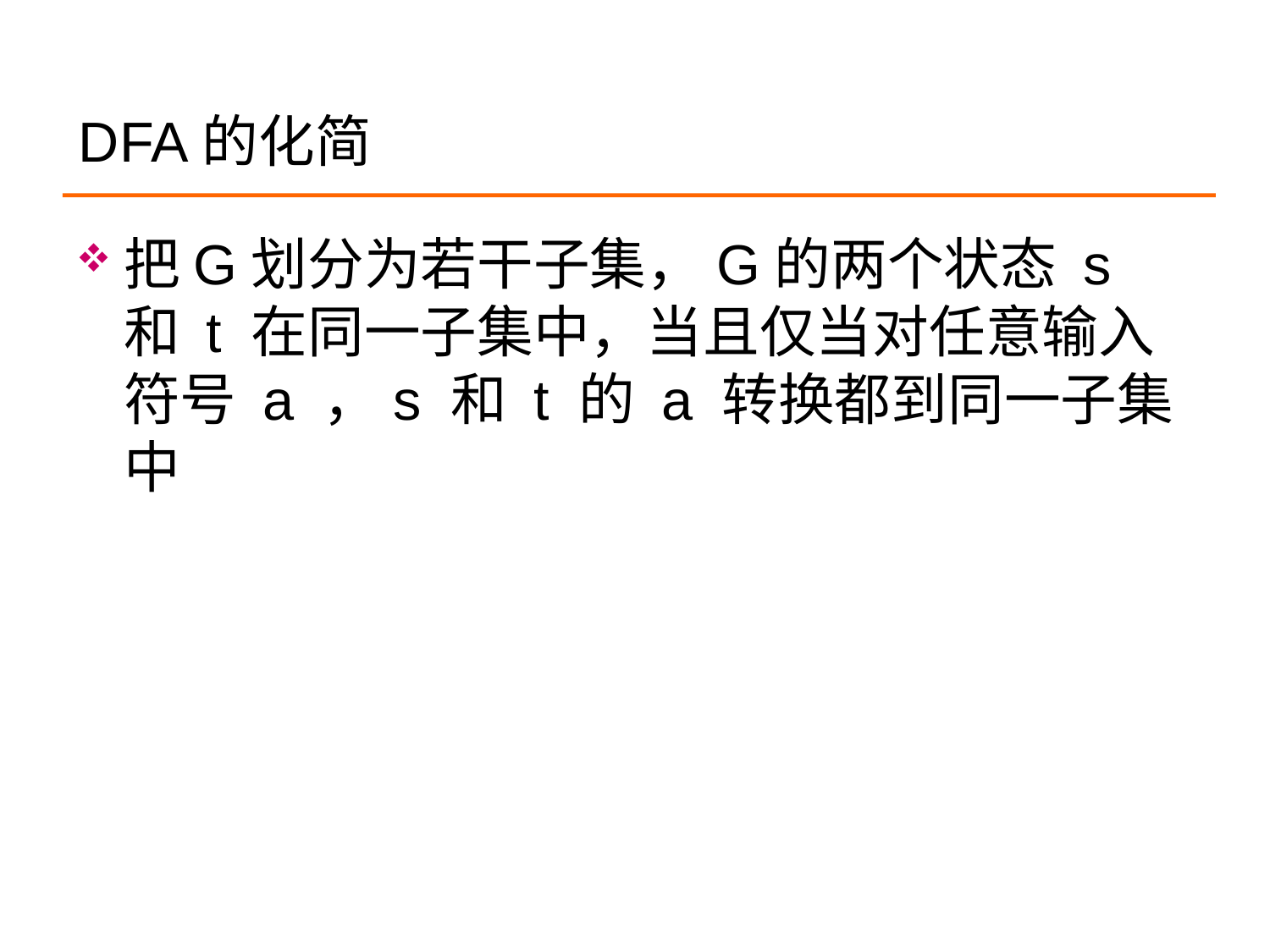

# DFA的化简
把G划分为若干子集，G的两个状态 s 和 t 在同一子集中，当且仅当对任意输入符号 a ，s 和 t 的 a 转换都到同一子集中